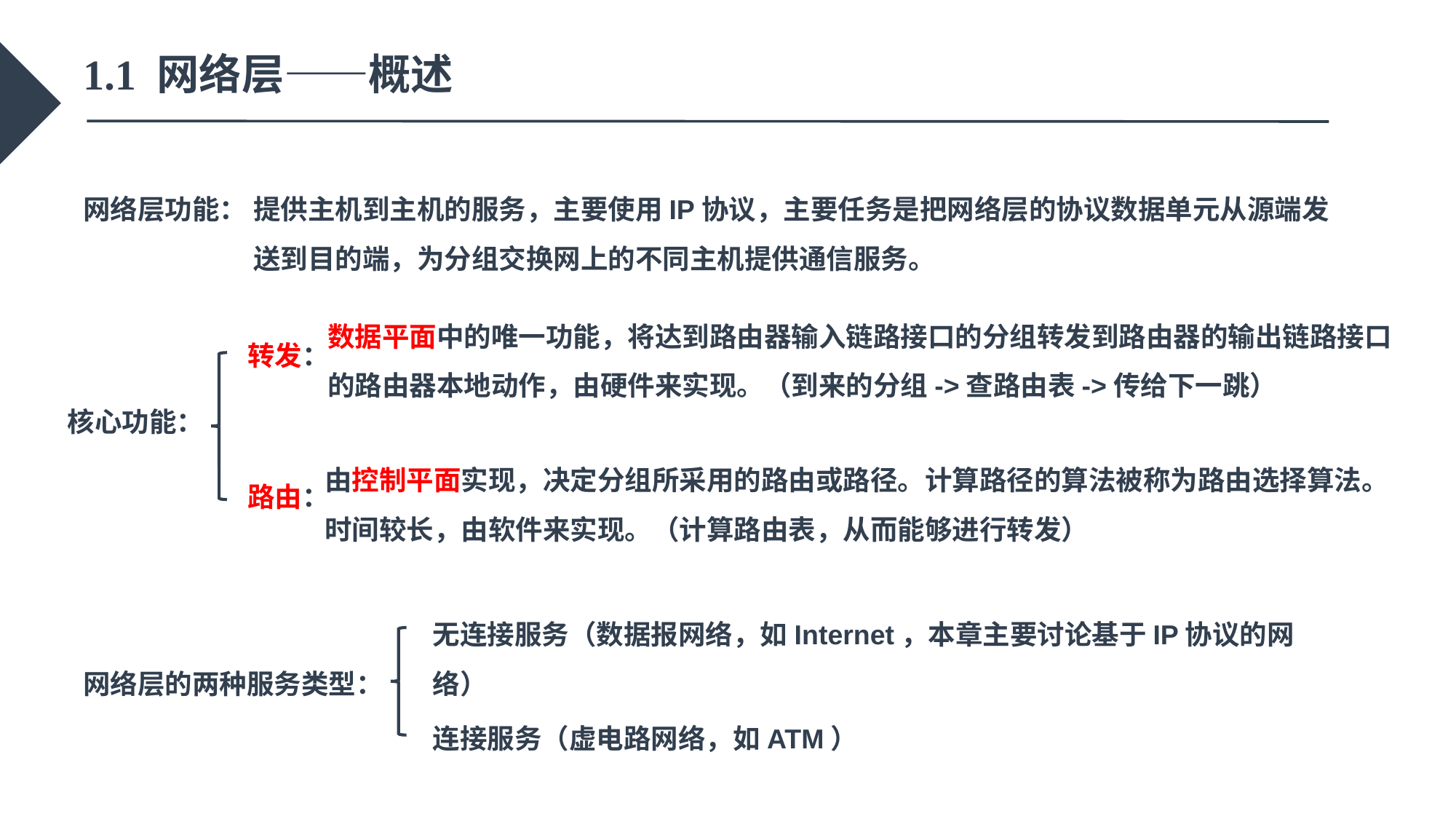

1.1 网络层——概述

网络层功能：
提供主机到主机的服务，主要使用IP协议，主要任务是把网络层的协议数据单元从源端发送到目的端，为分组交换网上的不同主机提供通信服务。
添加标题
数据平面中的唯一功能，将达到路由器输入链路接口的分组转发到路由器的输出链路接口的路由器本地动作，由硬件来实现。（到来的分组->查路由表->传给下一跳）
转发：

核心功能：
由控制平面实现，决定分组所采用的路由或路径。计算路径的算法被称为路由选择算法。时间较长，由软件来实现。（计算路由表，从而能够进行转发）
路由：
无连接服务（数据报网络，如Internet，本章主要讨论基于IP协议的网络）

网络层的两种服务类型：
连接服务（虚电路网络，如ATM）